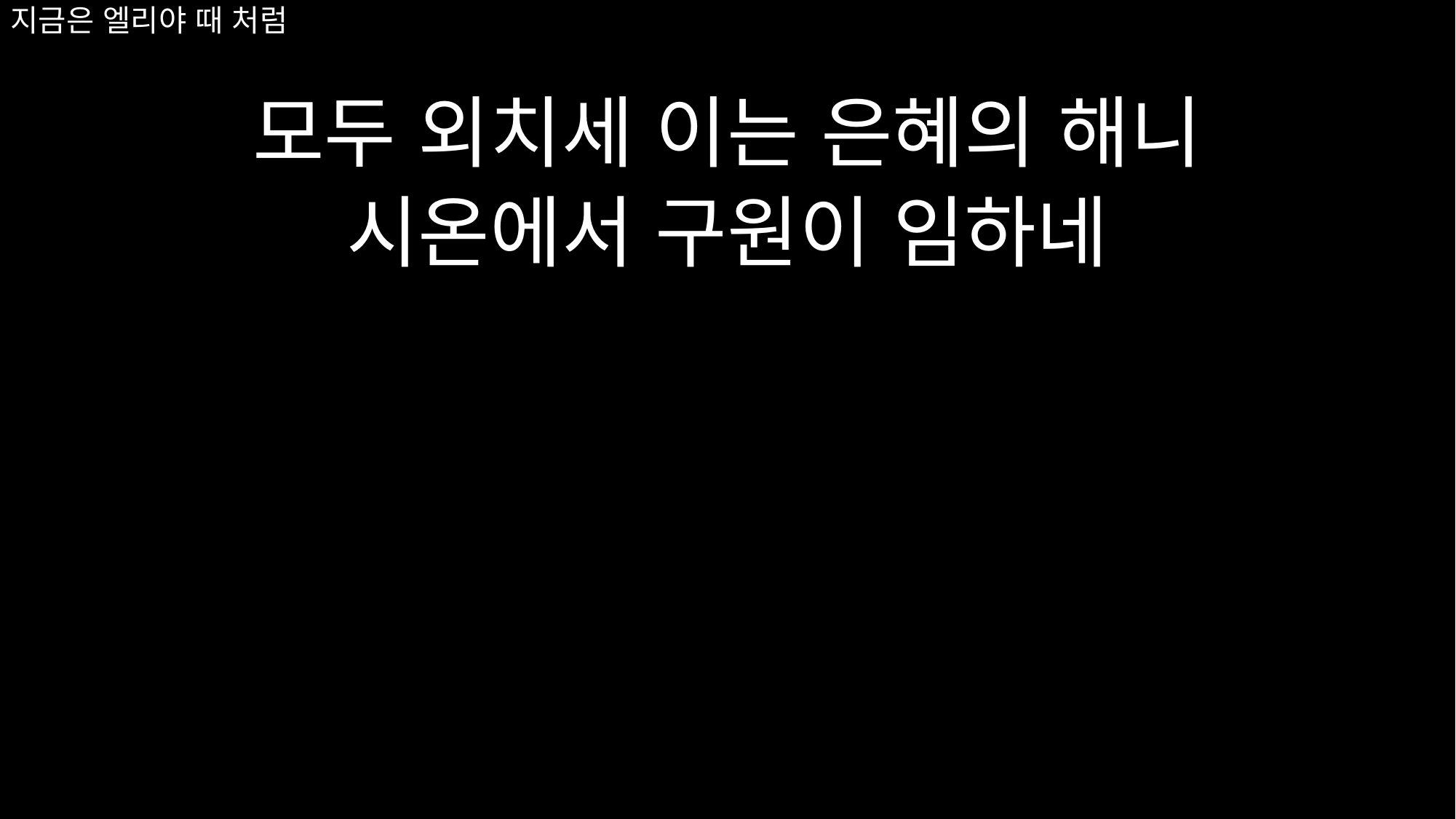

# 지금은 엘리야 때 처럼
모두 외치세 이는 은혜의 해니
시온에서 구원이 임하네